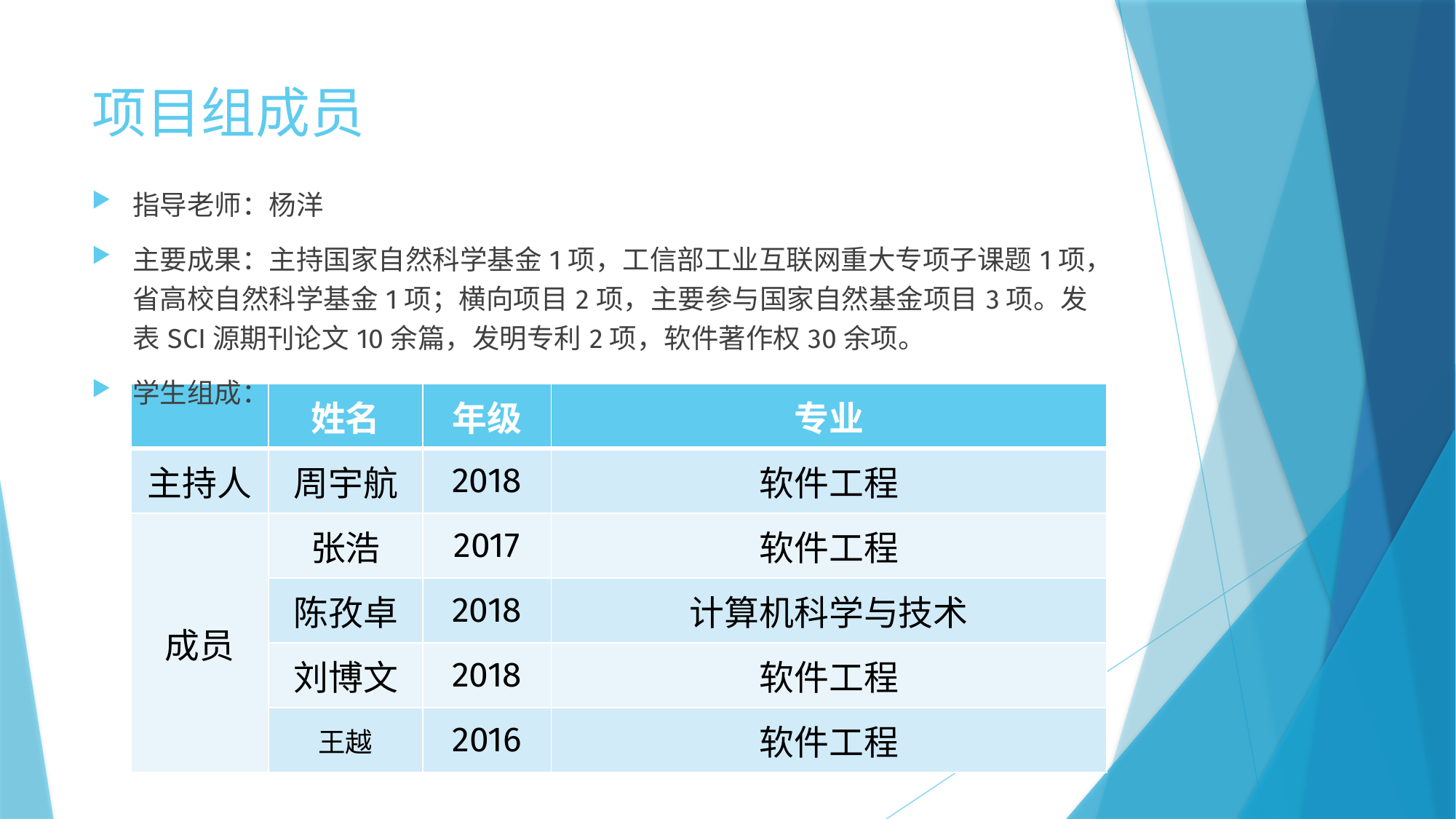

# 项目组成员
指导老师：杨洋
主要成果：主持国家自然科学基金1项，工信部工业互联网重大专项子课题1项，省高校自然科学基金1项；横向项目2项，主要参与国家自然基金项目3项。发表SCI源期刊论文10余篇，发明专利2项，软件著作权30余项。
学生组成：

|  | 姓名 | 年级 | 专业 |
| --- | --- | --- | --- |
| 主持人 | 周宇航 | 2018 | 软件工程 |
| 成员 | 张浩 | 2017 | 软件工程 |
|  | 陈孜卓 | 2018 | 计算机科学与技术 |
|  | 刘博文 | 2018 | 软件工程 |
|  | 王越 | 2016 | 软件工程 |